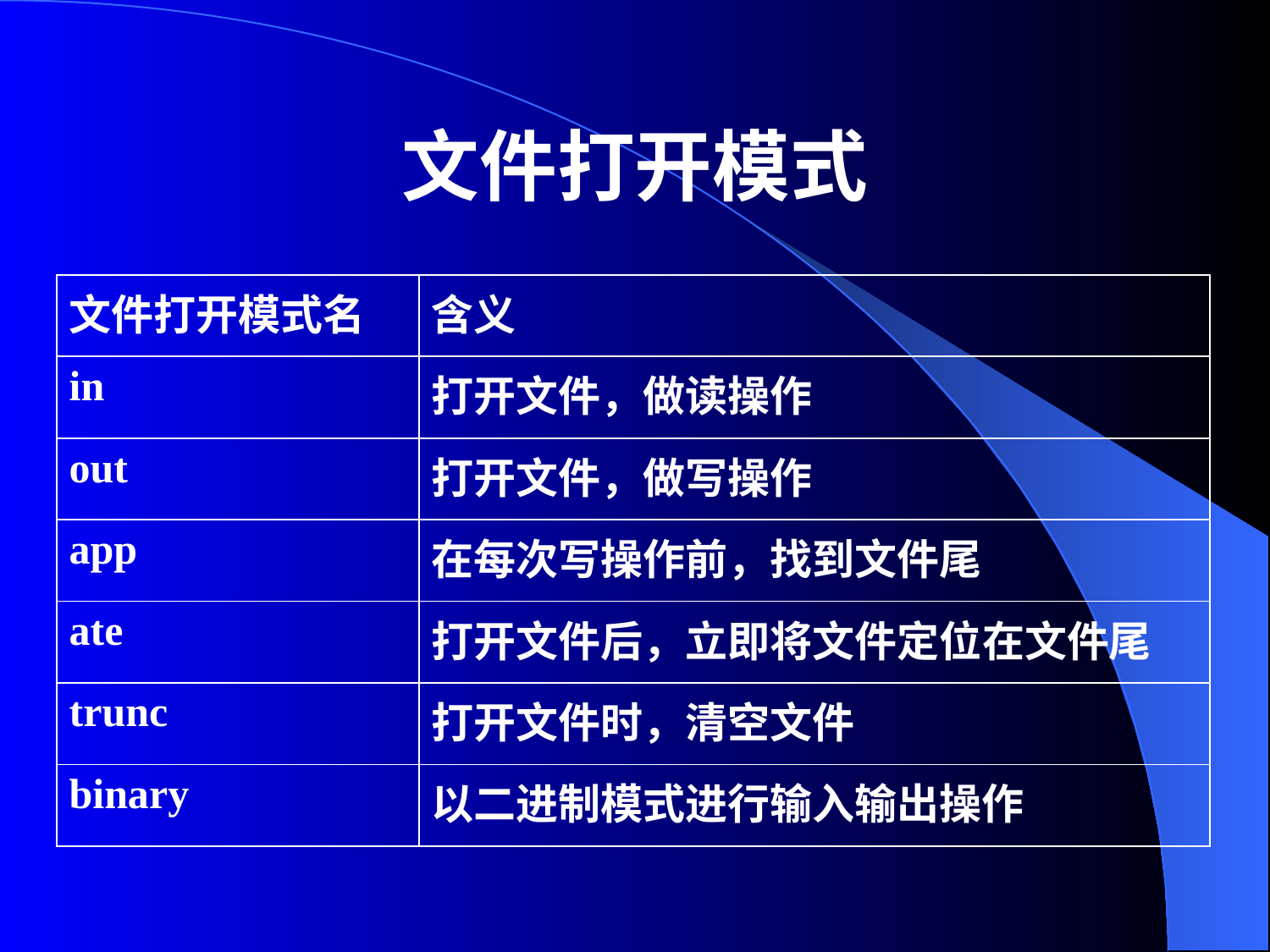

# 文件打开模式
| 文件打开模式名 | 含义 |
| --- | --- |
| in | 打开文件，做读操作 |
| out | 打开文件，做写操作 |
| app | 在每次写操作前，找到文件尾 |
| ate | 打开文件后，立即将文件定位在文件尾 |
| trunc | 打开文件时，清空文件 |
| binary | 以二进制模式进行输入输出操作 |